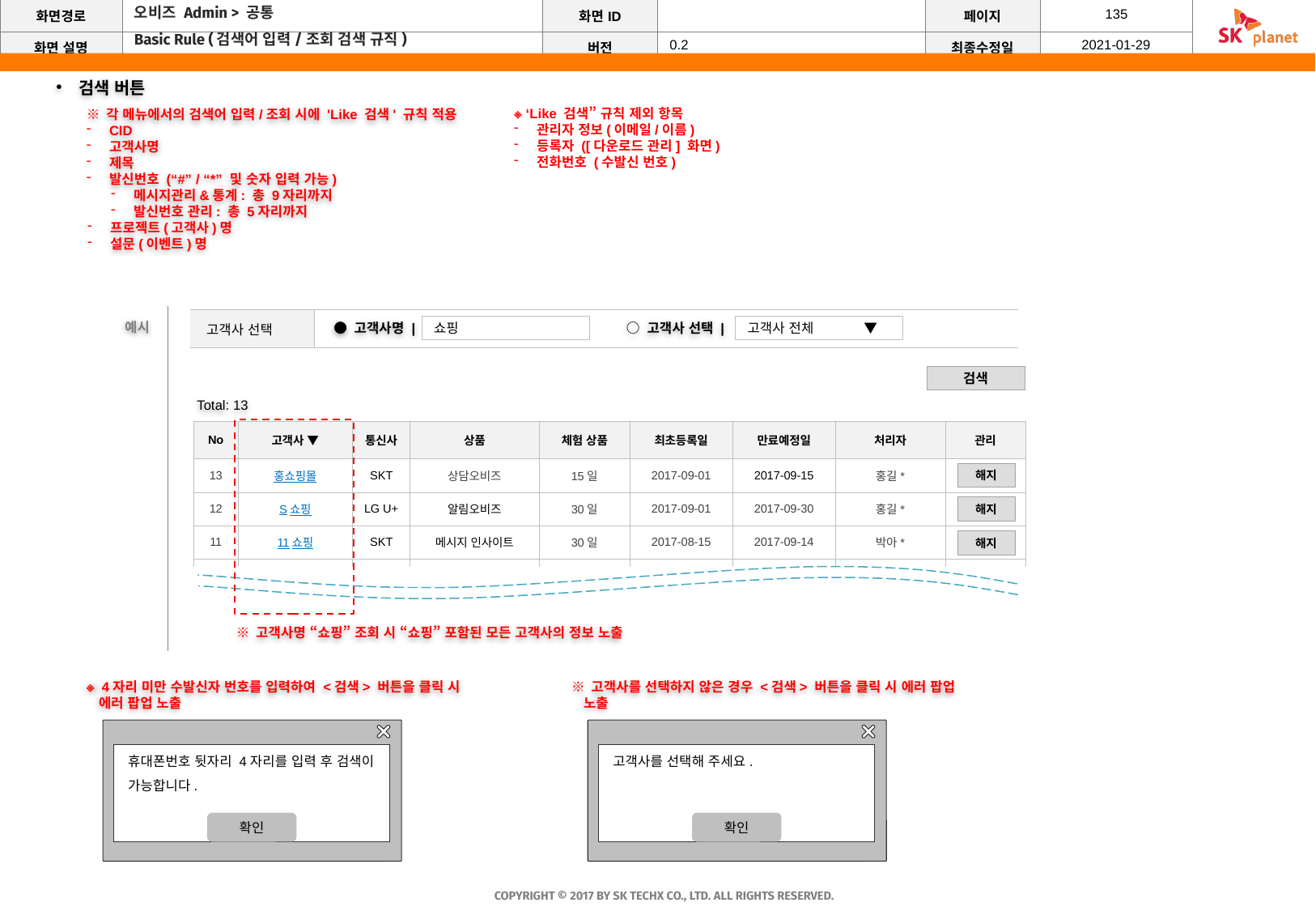

오비즈 Admin > 공통
Basic Rule (검색어 입력/조회 검색 규직)
검색 버튼
※ ‘Like 검색” 규칙 제외 항목
관리자 정보(이메일/이름)
등록자 ([다운로드 관리] 화면)
전화번호 (수발신 번호)
※ 각 메뉴에서의 검색어 입력/조회 시에 'Like 검색' 규칙 적용
CID
고객사명
제목
발신번호 (“#” / “*” 및 숫자 입력 가능)
메시지관리&통계: 총 9자리까지
발신번호 관리: 총 5자리까지
프로젝트(고객사)명
설문(이벤트)명
예시
| 고객사 선택 |  |
| --- | --- |
● 고객사명 |
○ 고객사 선택 |
쇼핑
고객사 전체             ▼
검색
Total: 13

| No | 고객사 ▼ | 통신사 | 상품 | 체험 상품 | 최초등록일 | 만료예정일 | 처리자 | 관리 |
| --- | --- | --- | --- | --- | --- | --- | --- | --- |
| 13 | 홍쇼핑몰 | SKT | 상담오비즈 | 15일 | 2017-09-01 | 2017-09-15 | 홍길\* |  |
| 12 | S쇼핑 | LG U+ | 알림오비즈 | 30일 | 2017-09-01 | 2017-09-30 | 홍길\* |  |
| 11 | 11쇼핑 | SKT | 메시지 인사이트 | 30일 | 2017-08-15 | 2017-09-14 | 박아\* |  |
| 20 | SMS |  |  |  | 사 |  |  |  |
해지
해지
해지

※ 고객사명 “쇼핑” 조회 시 “쇼핑” 포함된 모든 고객사의 정보 노출
※ 4자리 미만 수발신자 번호를 입력하여 <검색> 버튼을 클릭 시 에러 팝업 노출

휴대폰번호 뒷자리 4자리를 입력 후 검색이 가능합니다.
확인
※ 고객사를 선택하지 않은 경우 <검색> 버튼을 클릭 시 에러 팝업 노출

고객사를 선택해 주세요.

확인